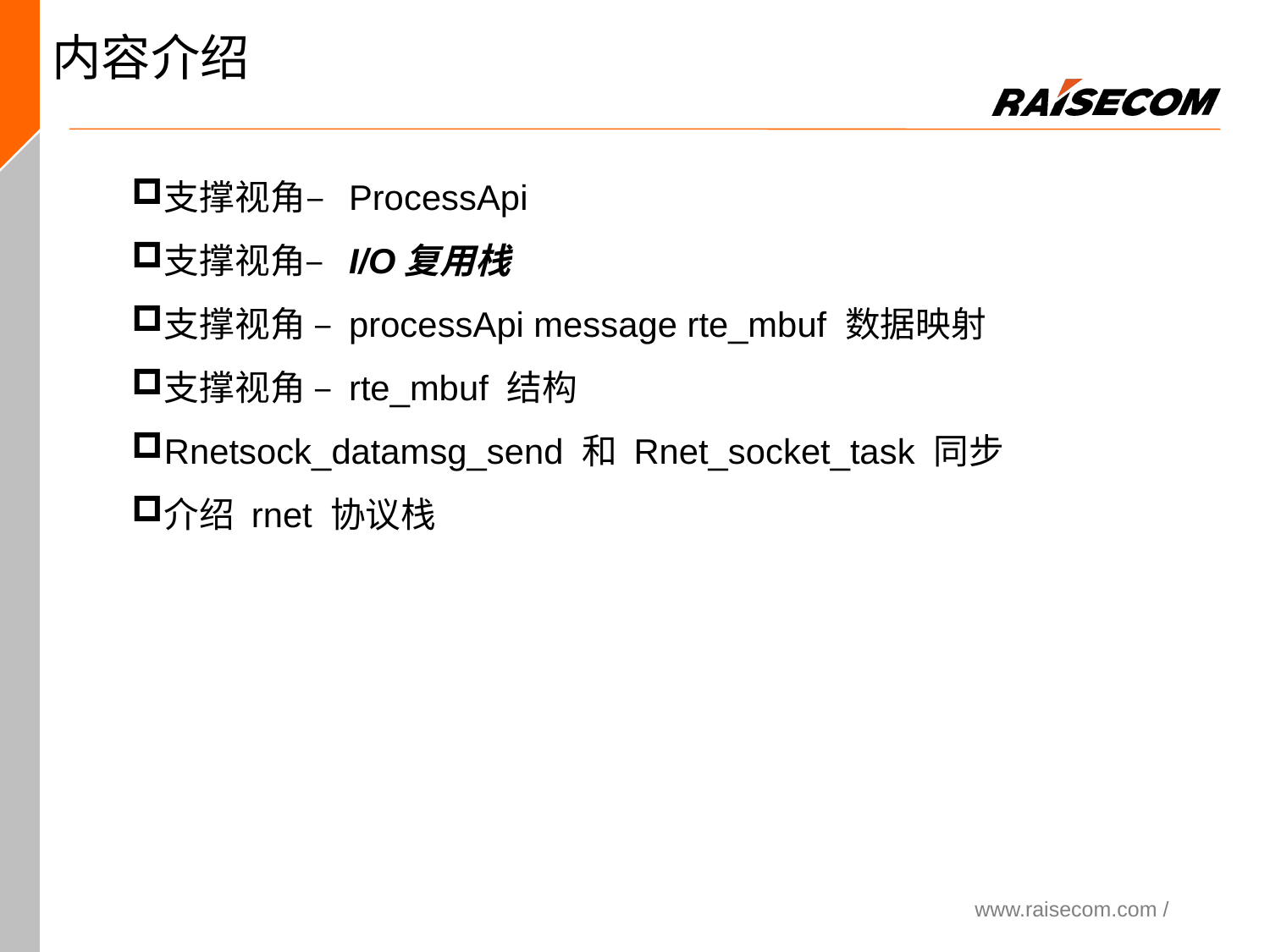

内容介绍
支撑视角–  ProcessApi
支撑视角–  I/O复用栈
支撑视角 – processApi message rte_mbuf 数据映射
支撑视角 – rte_mbuf 结构
Rnetsock_datamsg_send 和 Rnet_socket_task 同步
介绍 rnet 协议栈